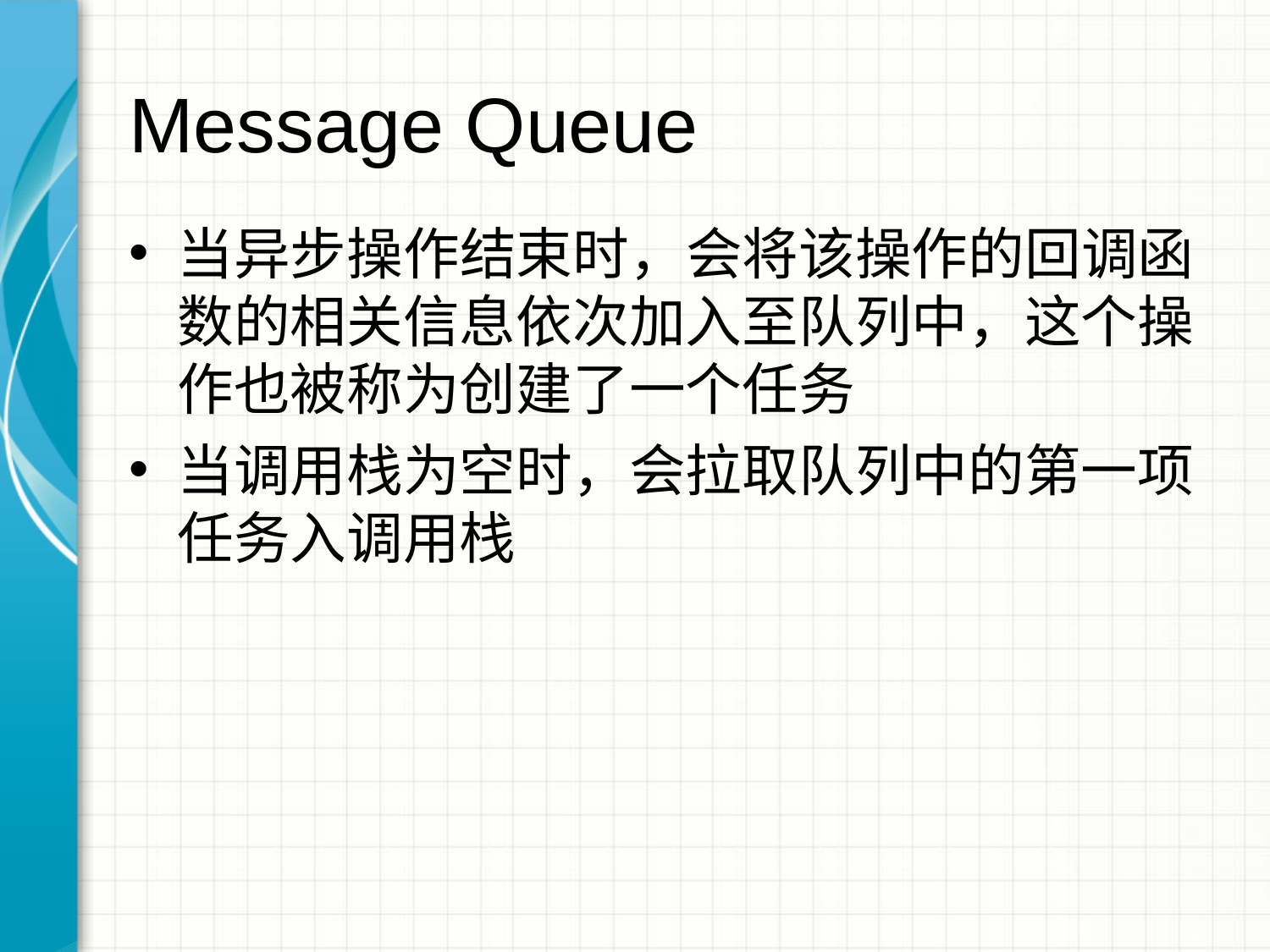

# Message Queue
当异步操作结束时，会将该操作的回调函数的相关信息依次加入至队列中，这个操作也被称为创建了一个任务
当调用栈为空时，会拉取队列中的第一项任务入调用栈